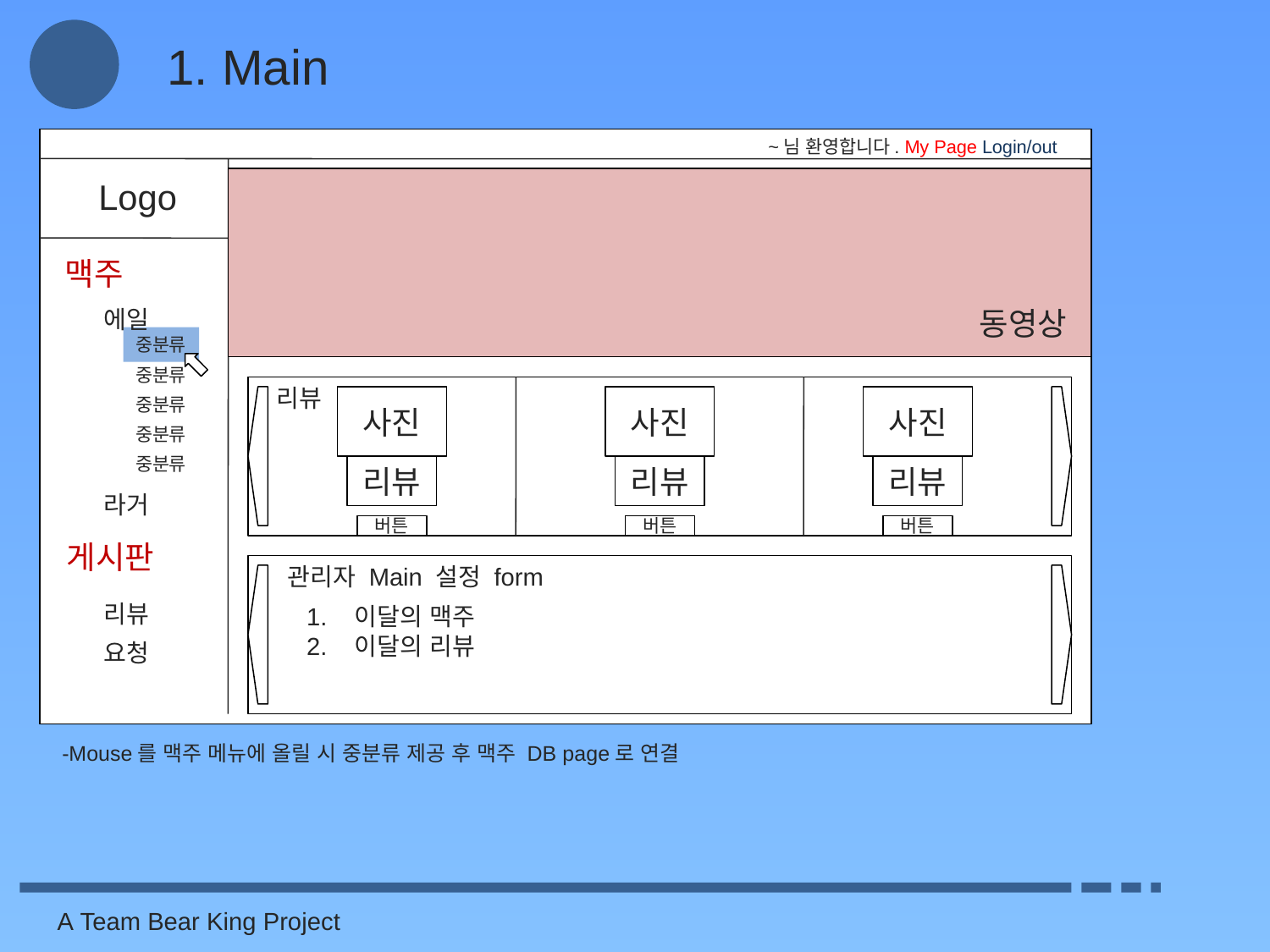

1. Main

Logo
~님 환영합니다. My Page Login/out

맥주
에일
동영상
중분류

중분류

리뷰
중분류

사진
사진
사진

중분류
중분류
리뷰
리뷰
리뷰
라거
버튼
버튼
버튼
게시판

관리자 Main 설정 form

리뷰
이달의 맥주
이달의 리뷰
요청
-Mouse를 맥주 메뉴에 올릴 시 중분류 제공 후 맥주 DB page로 연결

A Team Bear King Project